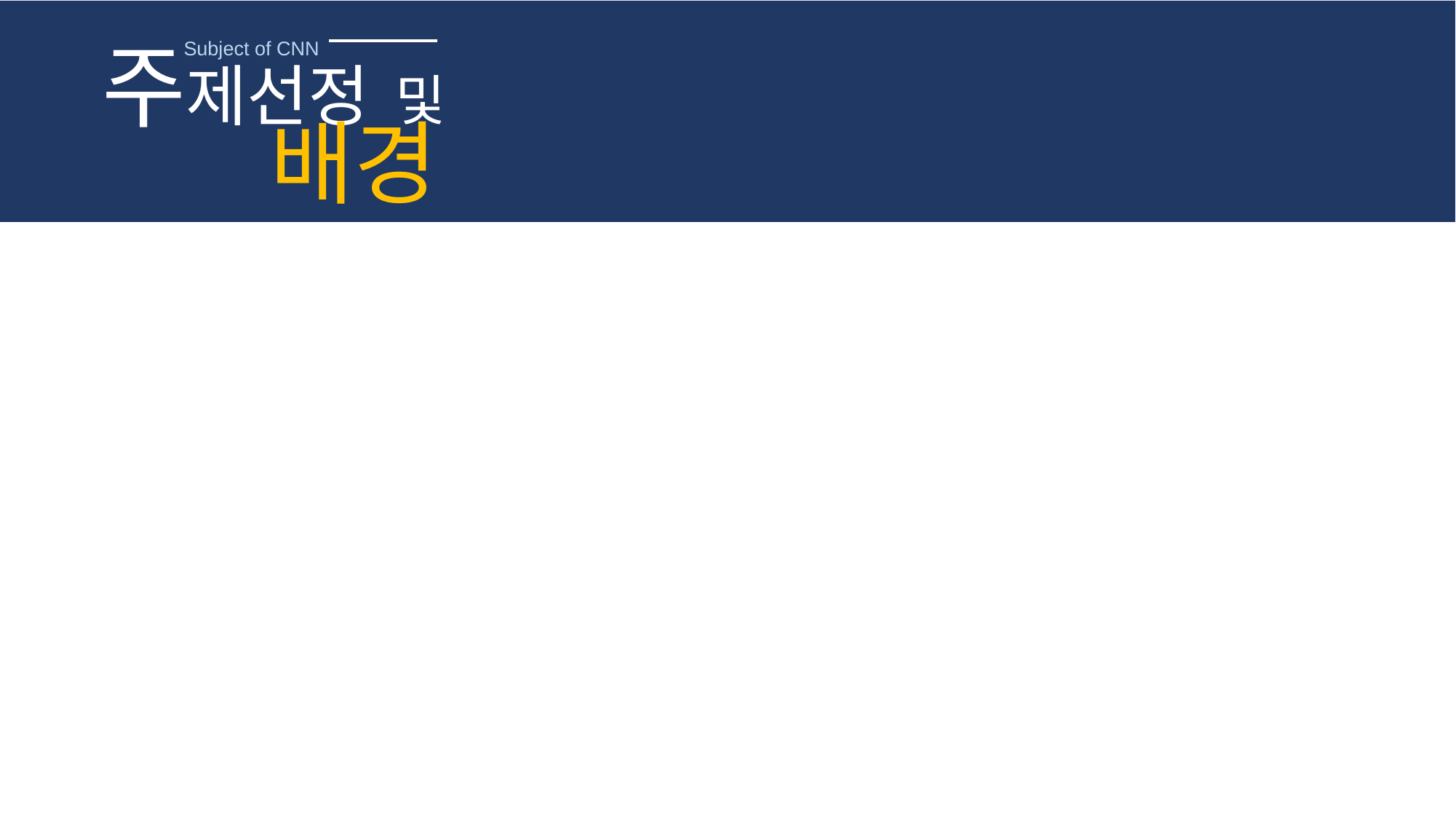

# Subject of CNN 주제선정 및 배경